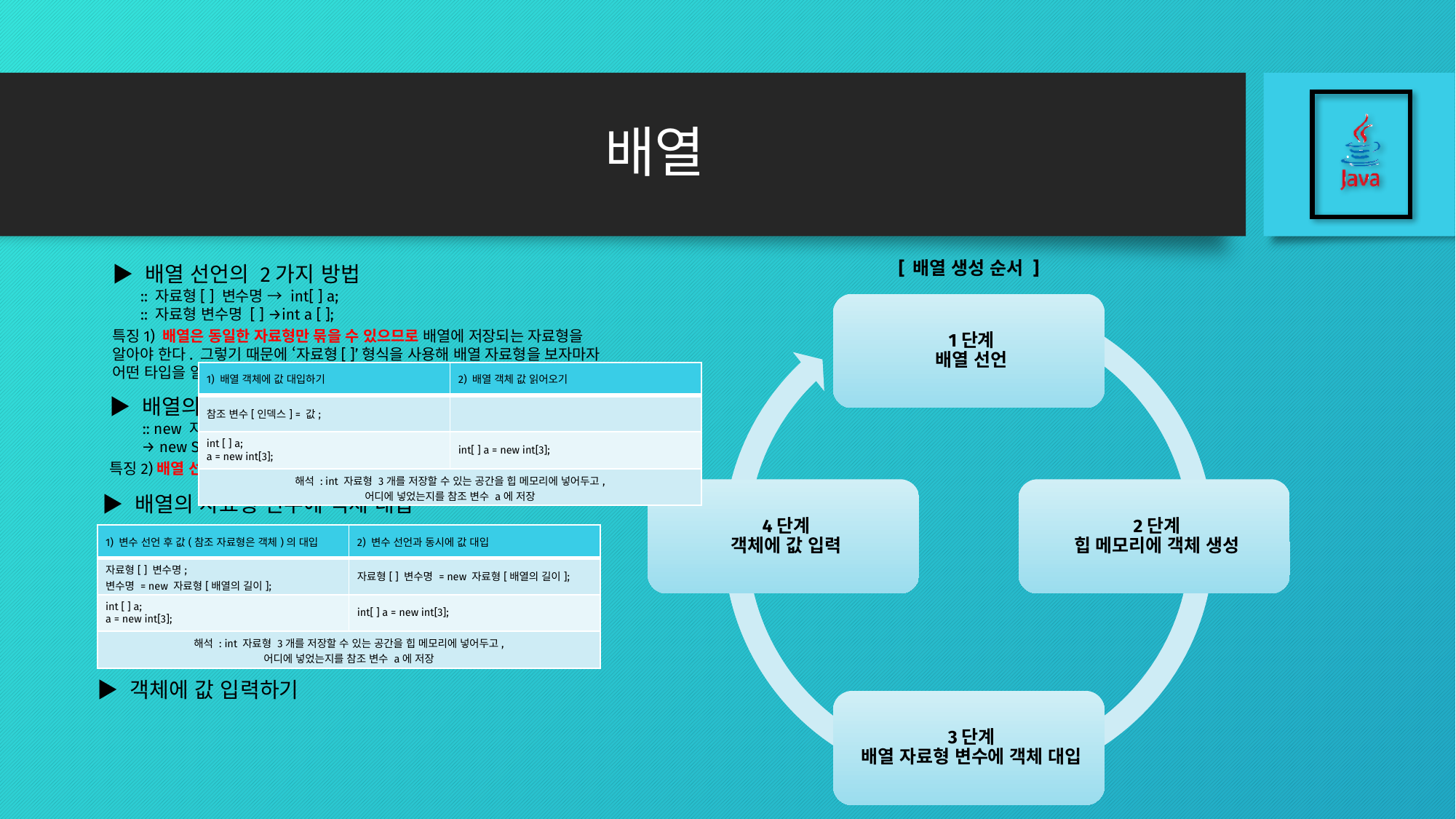

# 배열
[ 배열 생성 순서 ]
▶ 배열 선언의 2가지 방법
       :: 자료형[ ] 변수명 → int[ ] a;
       :: 자료형 변수명 [ ] →int a [ ];
특징1) 배열은 동일한 자료형만 묶을 수 있으므로 배열에 저장되는 자료형을
알아야 한다. 그렇기 때문에 ‘자료형[ ]’형식을 사용해 배열 자료형을 보자마자
어떤 타입을 알 수 있도록 하는 것이다.
1단계
배열 선언
2단계
힙 메모리에 객체 생성
3단계
배열 자료형 변수에 객체 대입
4단계
객체에 값 입력
| 1) 배열 객체에 값 대입하기 | 2) 배열 객체 값 읽어오기 |
| --- | --- |
| 참조 변수[인덱스] = 값; |  |
| int [ ] a; a = new int[3]; | int[ ] a = new int[3]; |
| 해석 : int 자료형 3개를 저장할 수 있는 공간을 힙 메모리에 넣어두고, 어디에 넣었는지를 참조 변수 a에 저장 |  |
▶ 배열의 객체 생성
       :: new 자료형 [배열의 길이]
        → new String[5]; :: 문자열 자료형 10개를 포함할 수 있는 객체 생성

특징2)배열 선언 시 그 배열의 길이를 반드시 지정해야 한다.
▶ 배열의 자료형 변수에 객체 대입
| 1) 변수 선언 후 값(참조 자료형은 객체)의 대입 | 2) 변수 선언과 동시에 값 대입 |
| --- | --- |
| 자료형[ ] 변수명; 변수명 = new 자료형[배열의 길이]; | 자료형[ ] 변수명 = new 자료형[배열의 길이]; |
| int [ ] a; a = new int[3]; | int[ ] a = new int[3]; |
| 해석 : int 자료형 3개를 저장할 수 있는 공간을 힙 메모리에 넣어두고, 어디에 넣었는지를 참조 변수 a에 저장 |  |
▶ 객체에 값 입력하기